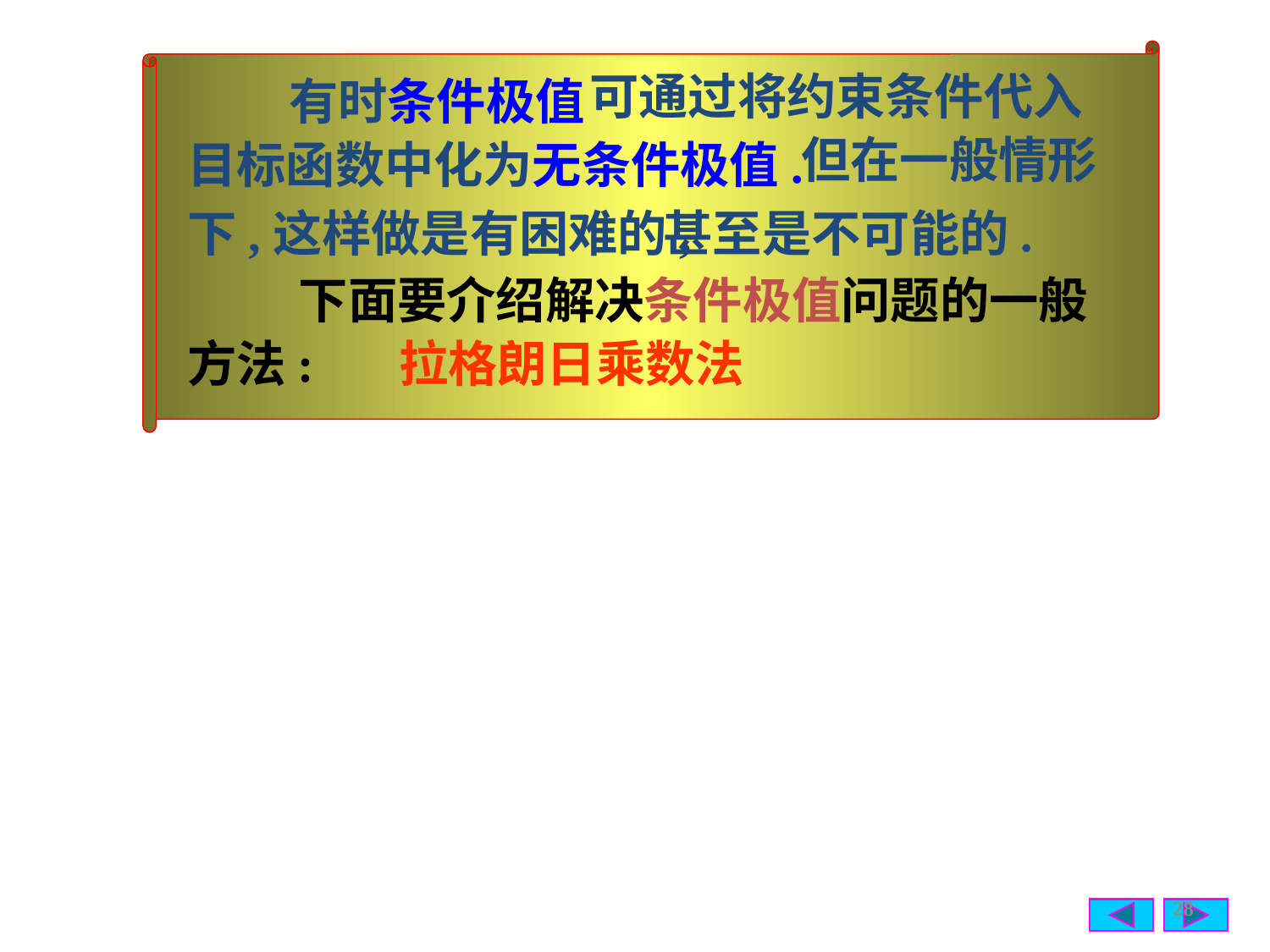

有时条件极值
可通过将约束条件代入
但在一般情形
目标函数中化为无条件极值.
下,这样做是有困难的,
甚至是不可能的.
       下面要介绍解决条件极值问题的一般
方法:
拉格朗日乘数法
28